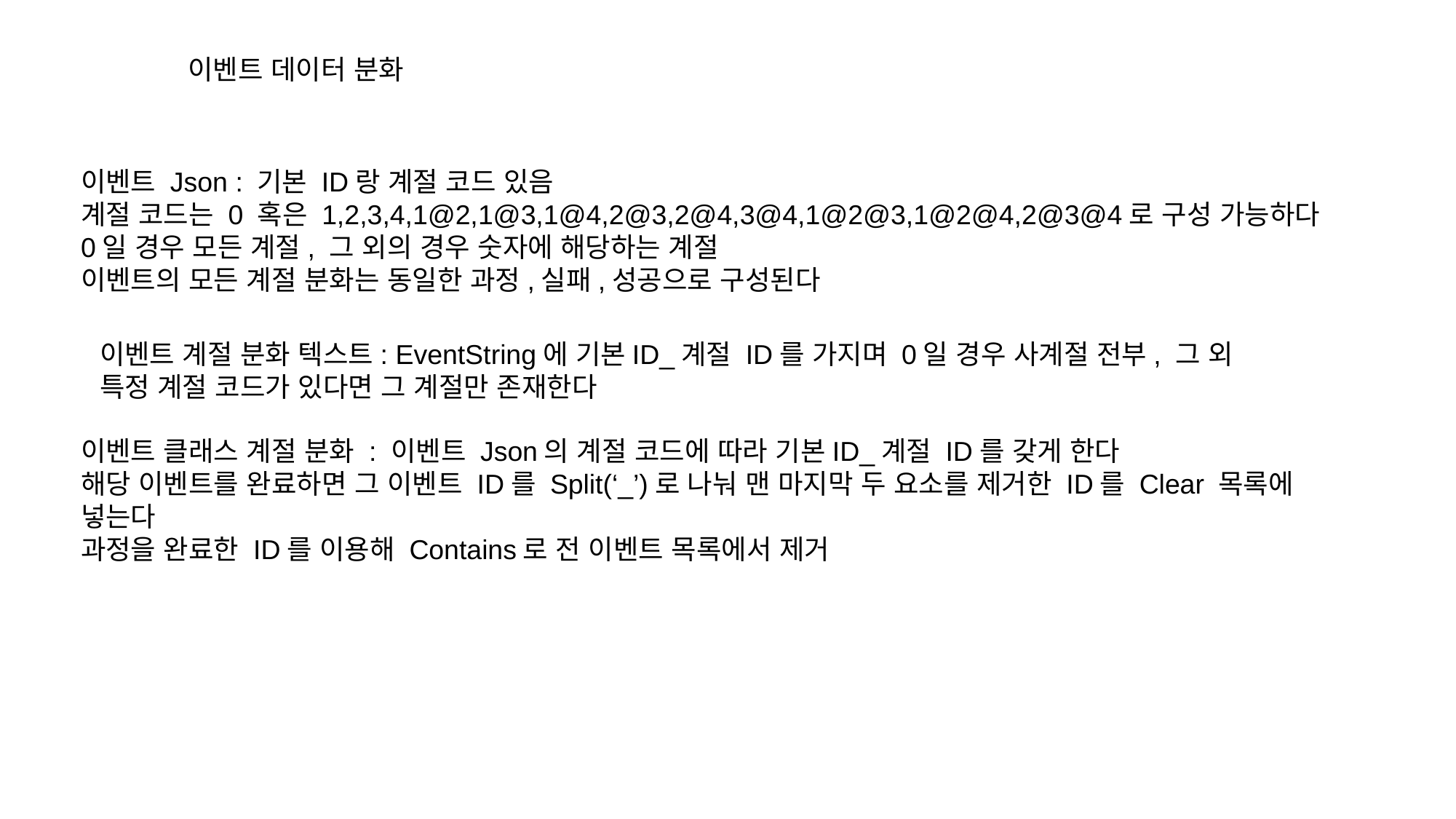

이벤트 데이터 분화
이벤트 Json : 기본 ID랑 계절 코드 있음
계절 코드는 0 혹은 1,2,3,4,1@2,1@3,1@4,2@3,2@4,3@4,1@2@3,1@2@4,2@3@4로 구성 가능하다
0일 경우 모든 계절, 그 외의 경우 숫자에 해당하는 계절
이벤트의 모든 계절 분화는 동일한 과정,실패,성공으로 구성된다
이벤트 계절 분화 텍스트: EventString에 기본ID_계절 ID를 가지며 0일 경우 사계절 전부, 그 외 특정 계절 코드가 있다면 그 계절만 존재한다
이벤트 클래스 계절 분화 : 이벤트 Json의 계절 코드에 따라 기본ID_계절 ID를 갖게 한다
해당 이벤트를 완료하면 그 이벤트 ID를 Split(‘_’)로 나눠 맨 마지막 두 요소를 제거한 ID를 Clear 목록에 넣는다
과정을 완료한 ID를 이용해 Contains로 전 이벤트 목록에서 제거